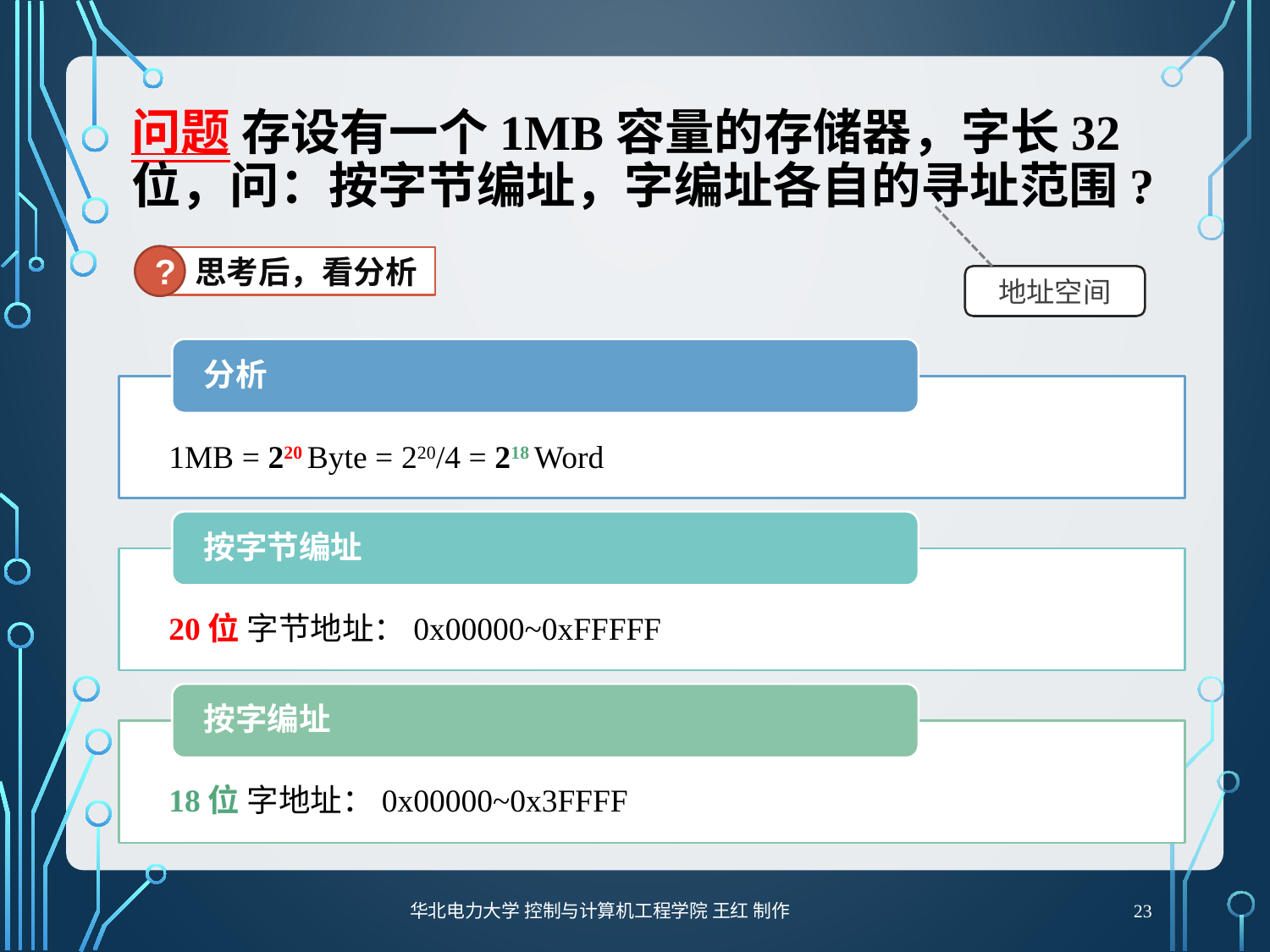

# 问题 存设有一个1MB容量的存储器，字长32位，问：按字节编址，字编址各自的寻址范围?
?
  思考后，看分析
地址空间
分析
1MB = 220 Byte = 220/4 = 218 Word
按字节编址
20位 字节地址：0x00000~0xFFFFF
按字编址
18位 字地址：0x00000~0x3FFFF
23
华北电力大学 控制与计算机工程学院 王红 制作